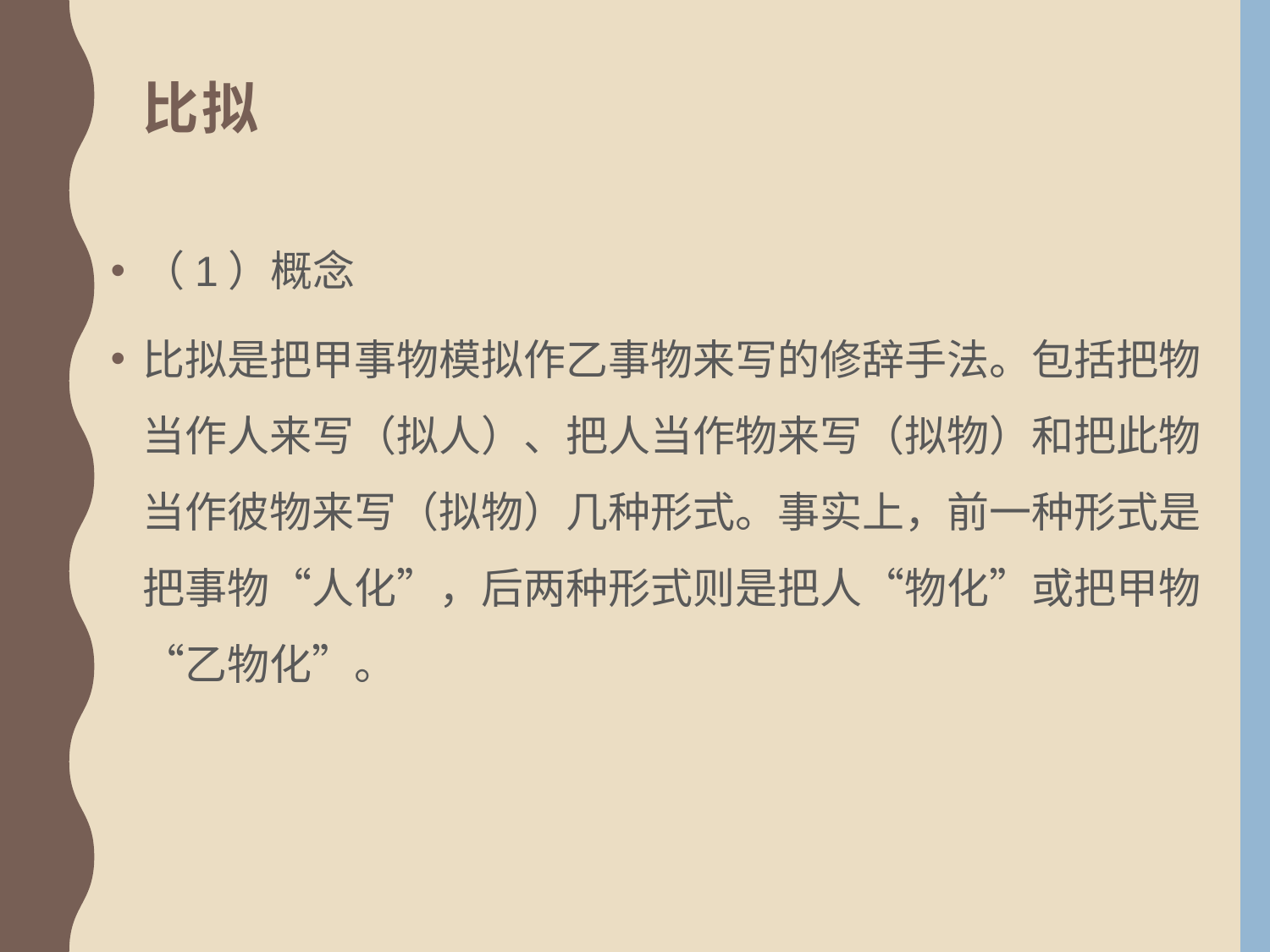

# 比拟
（1）概念
比拟是把甲事物模拟作乙事物来写的修辞手法。包括把物当作人来写（拟人）、把人当作物来写（拟物）和把此物当作彼物来写（拟物）几种形式。事实上，前一种形式是把事物“人化”，后两种形式则是把人“物化”或把甲物“乙物化”。